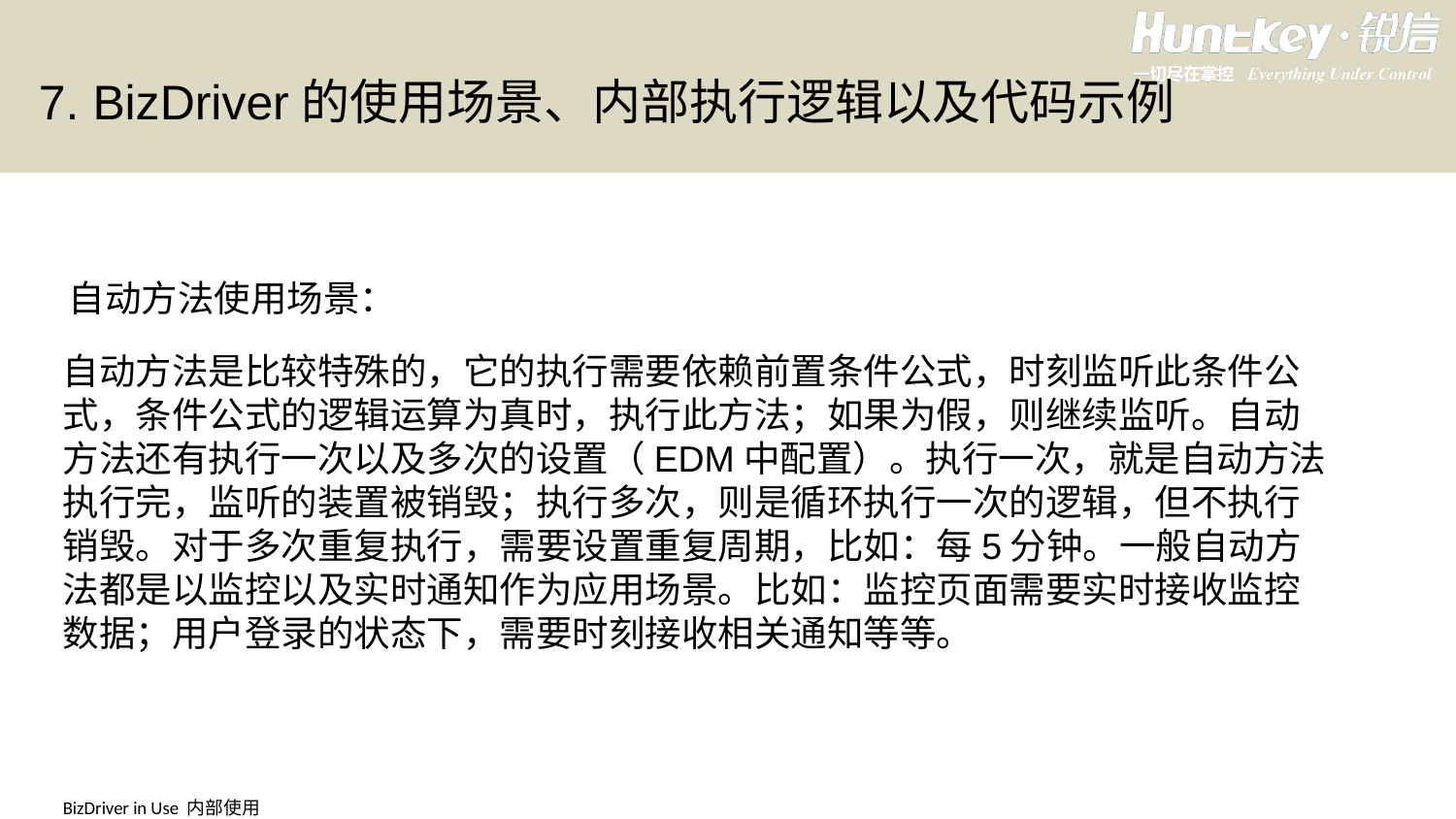

7. BizDriver的使用场景、内部执行逻辑以及代码示例
自动方法使用场景：
自动方法是比较特殊的，它的执行需要依赖前置条件公式，时刻监听此条件公式，条件公式的逻辑运算为真时，执行此方法；如果为假，则继续监听。自动方法还有执行一次以及多次的设置（EDM中配置）。执行一次，就是自动方法执行完，监听的装置被销毁；执行多次，则是循环执行一次的逻辑，但不执行销毁。对于多次重复执行，需要设置重复周期，比如：每5分钟。一般自动方法都是以监控以及实时通知作为应用场景。比如：监控页面需要实时接收监控数据；用户登录的状态下，需要时刻接收相关通知等等。